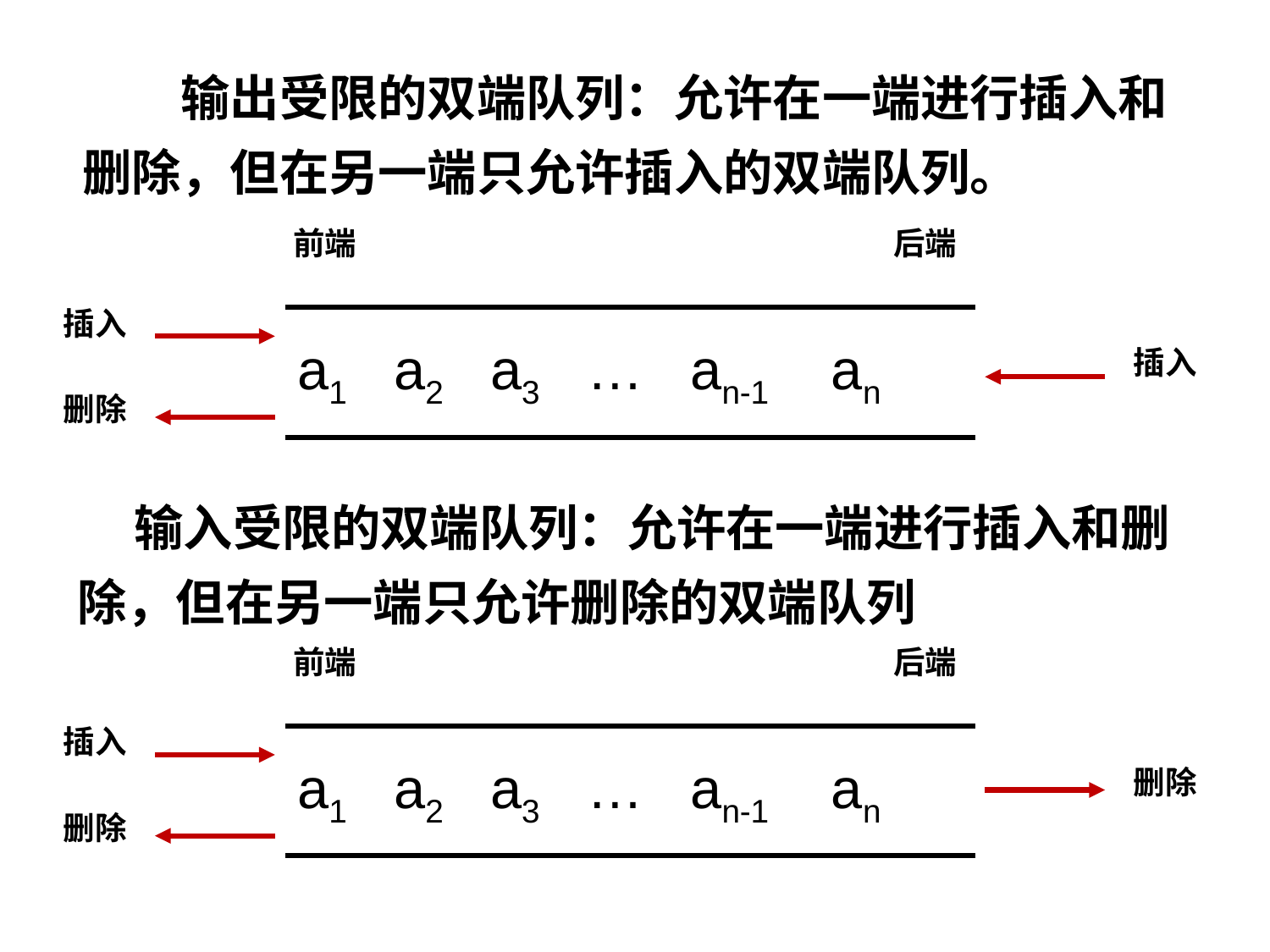

输出受限的双端队列：允许在一端进行插入和删除，但在另一端只允许插入的双端队列。
前端
后端
插入
a1   a2   a3   …   an-1    an
插入
删除
    输入受限的双端队列：允许在一端进行插入和删除，但在另一端只允许删除的双端队列
前端
后端
a1   a2   a3   …   an-1    an
插入
删除
删除